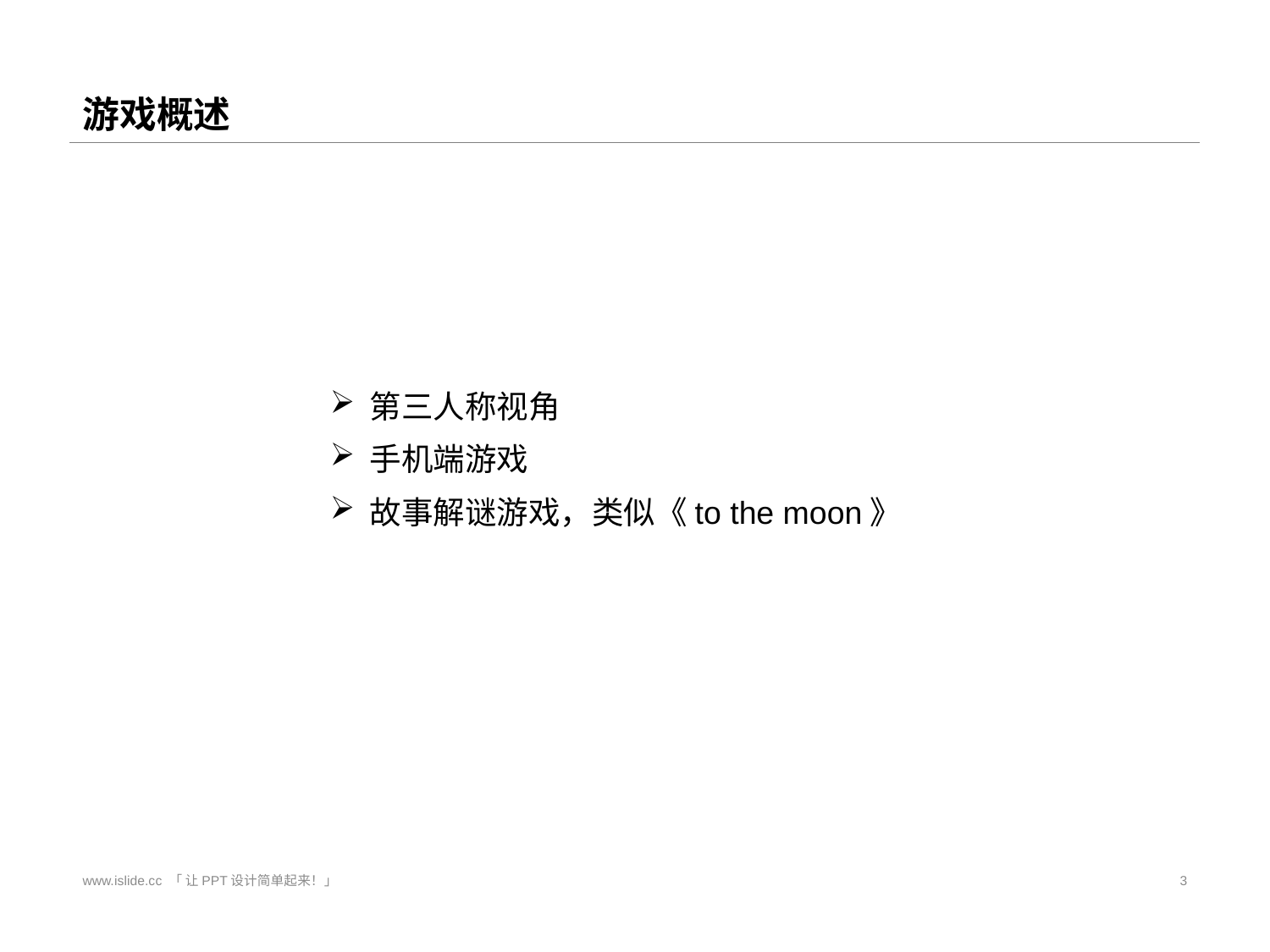

# 游戏概述
第三人称视角
手机端游戏
故事解谜游戏，类似《to the moon》
www.islide.cc 「 让PPT设计简单起来！」
3